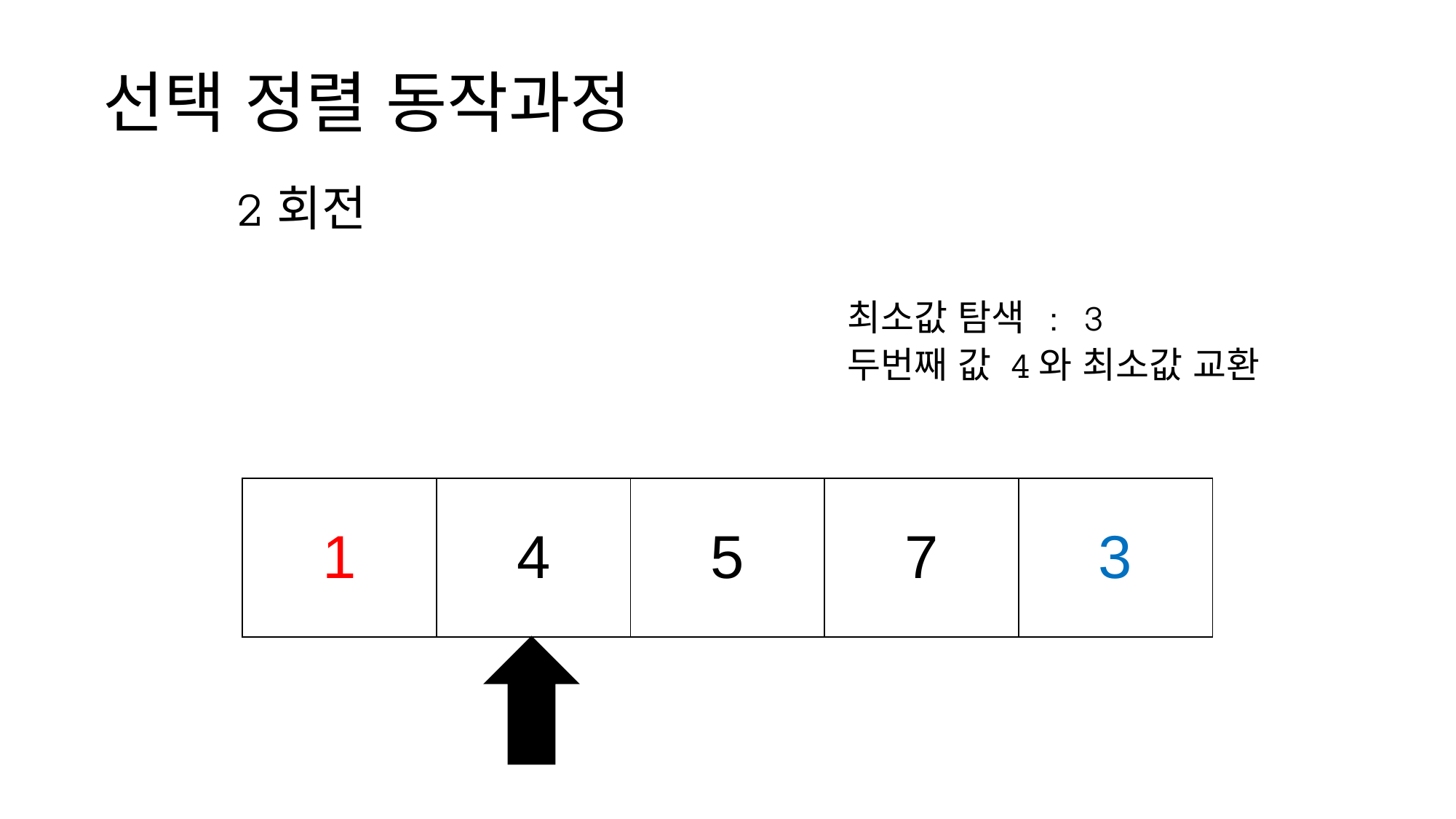

# 선택 정렬 동작과정
2회전
최소값 탐색 : 3
두번째 값 4와 최소값 교환
| 1 | 4 | 5 | 7 | 3 |
| --- | --- | --- | --- | --- |